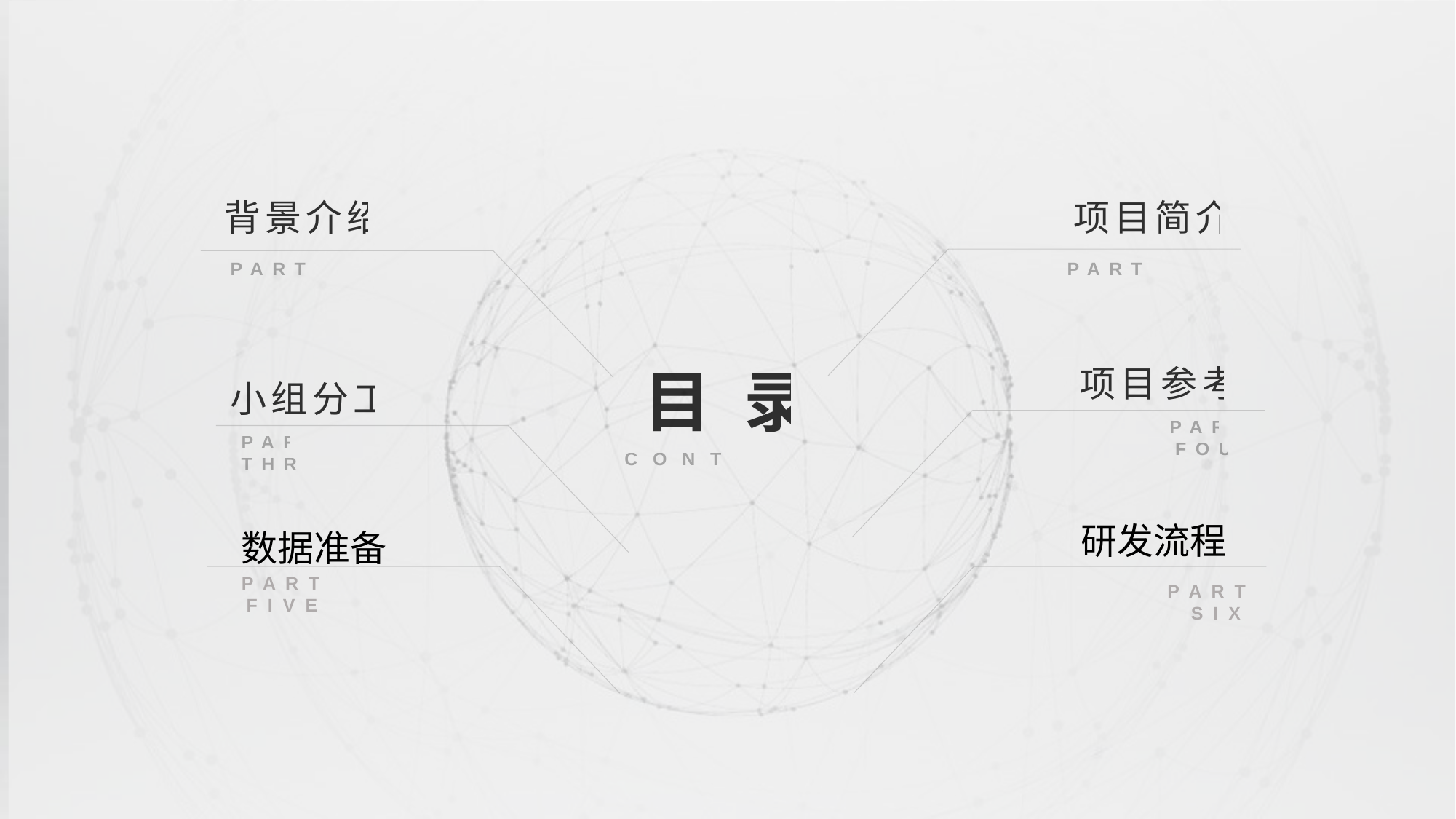

背景介绍
PART ONE
项目简介
PART TWO
目 录
CONTENTS
项目参考
PART FOUR
小组分工
PART THREE
数据准备
研发流程
P  A  R  T
 F  I  V  E
P  A  R  T
S  I  X